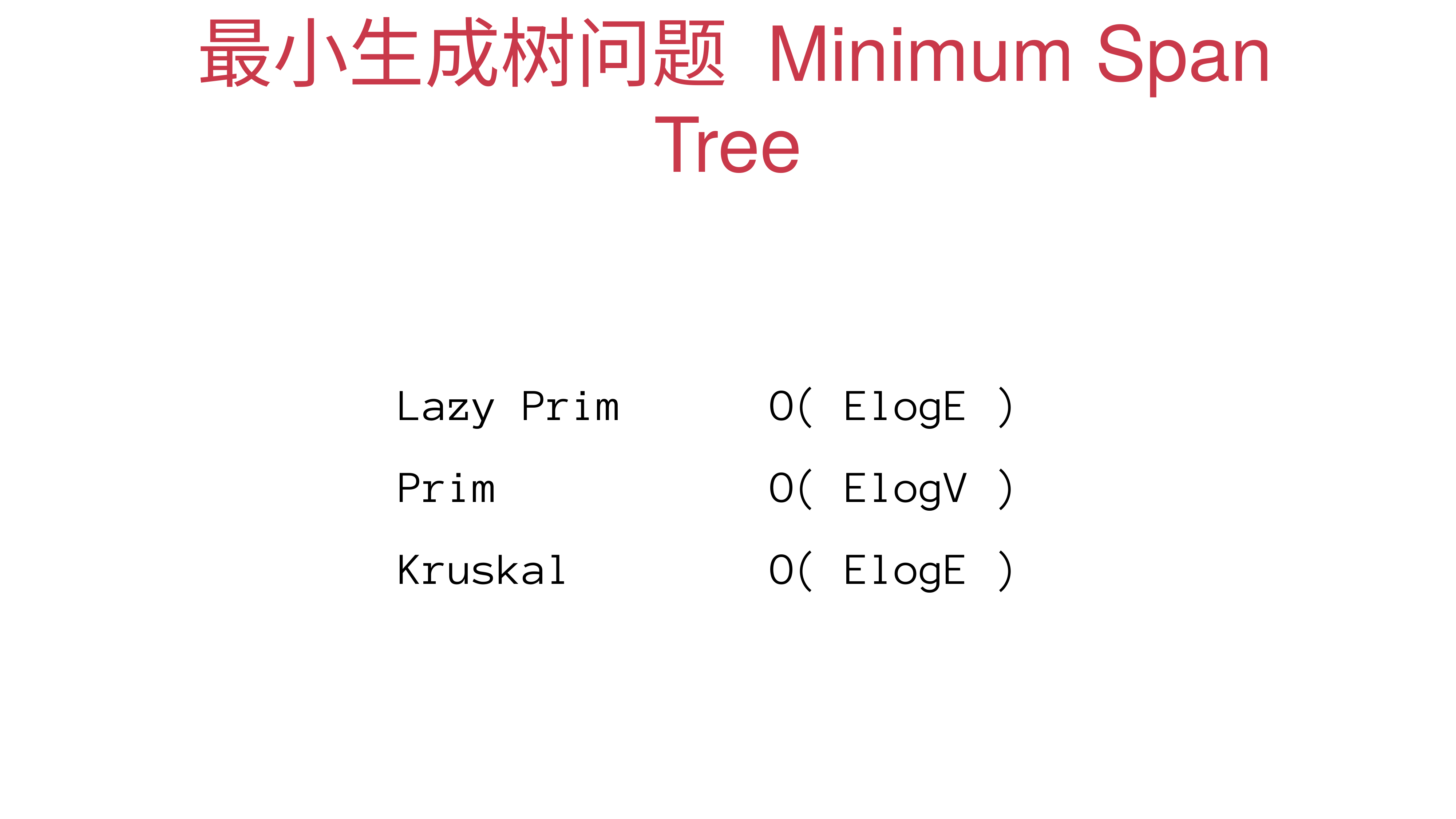

# 最小生成树问题 Minimum Span Tree
Lazy Prim      O( ElogE )
Prim           O( ElogV )
Kruskal        O( ElogE )